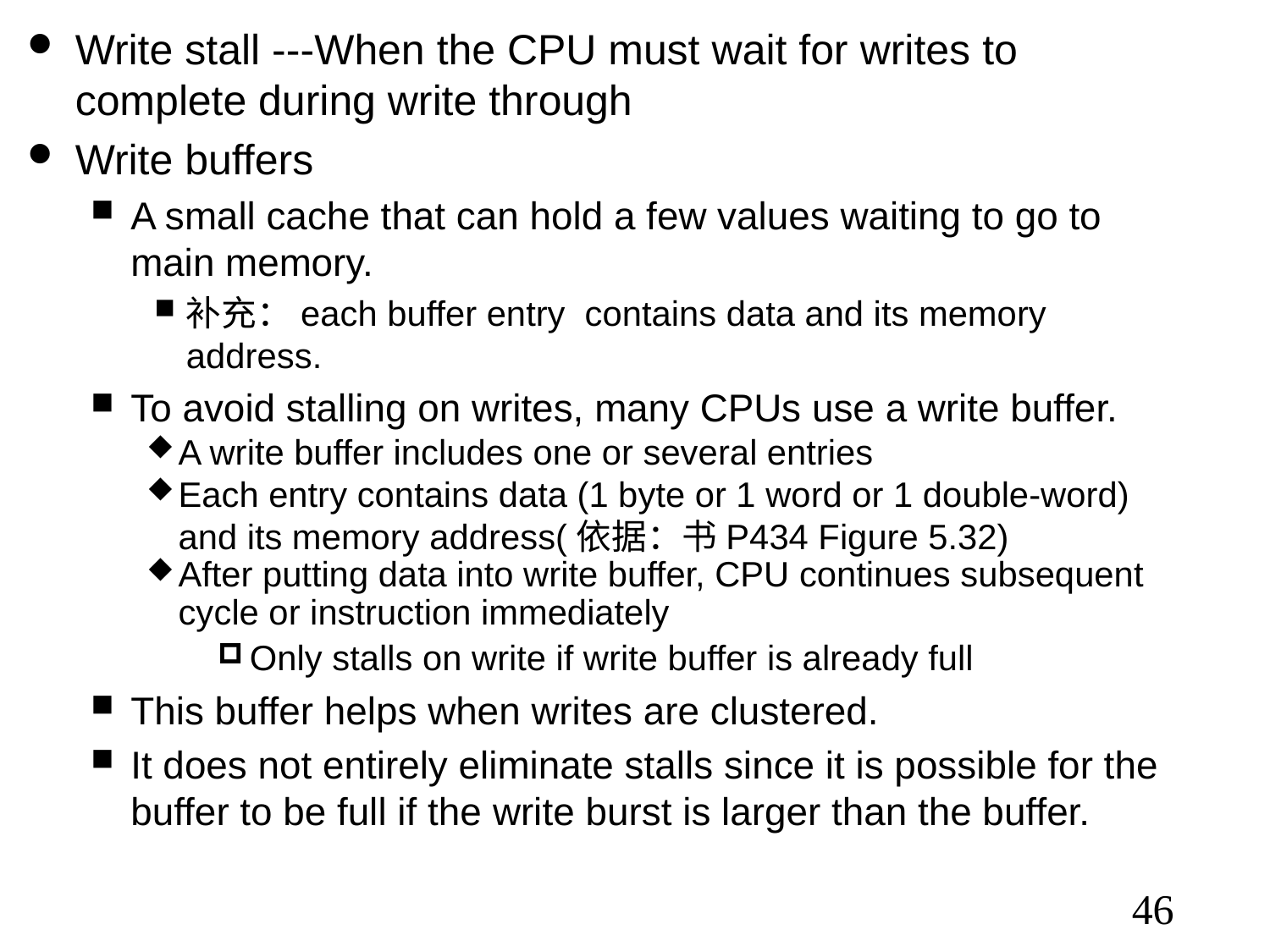

Write stall ---When the CPU must wait for writes to complete during write through
Write buffers
A small cache that can hold a few values waiting to go to main memory.
补充：each buffer entry  contains data and its memory address.
To avoid stalling on writes, many CPUs use a write buffer.
A write buffer includes one or several entries
Each entry contains data (1 byte or 1 word or 1 double-word) and its memory address(依据：书P434 Figure 5.32)
After putting data into write buffer, CPU continues subsequent cycle or instruction immediately
Only stalls on write if write buffer is already full
This buffer helps when writes are clustered.
It does not entirely eliminate stalls since it is possible for the buffer to be full if the write burst is larger than the buffer.